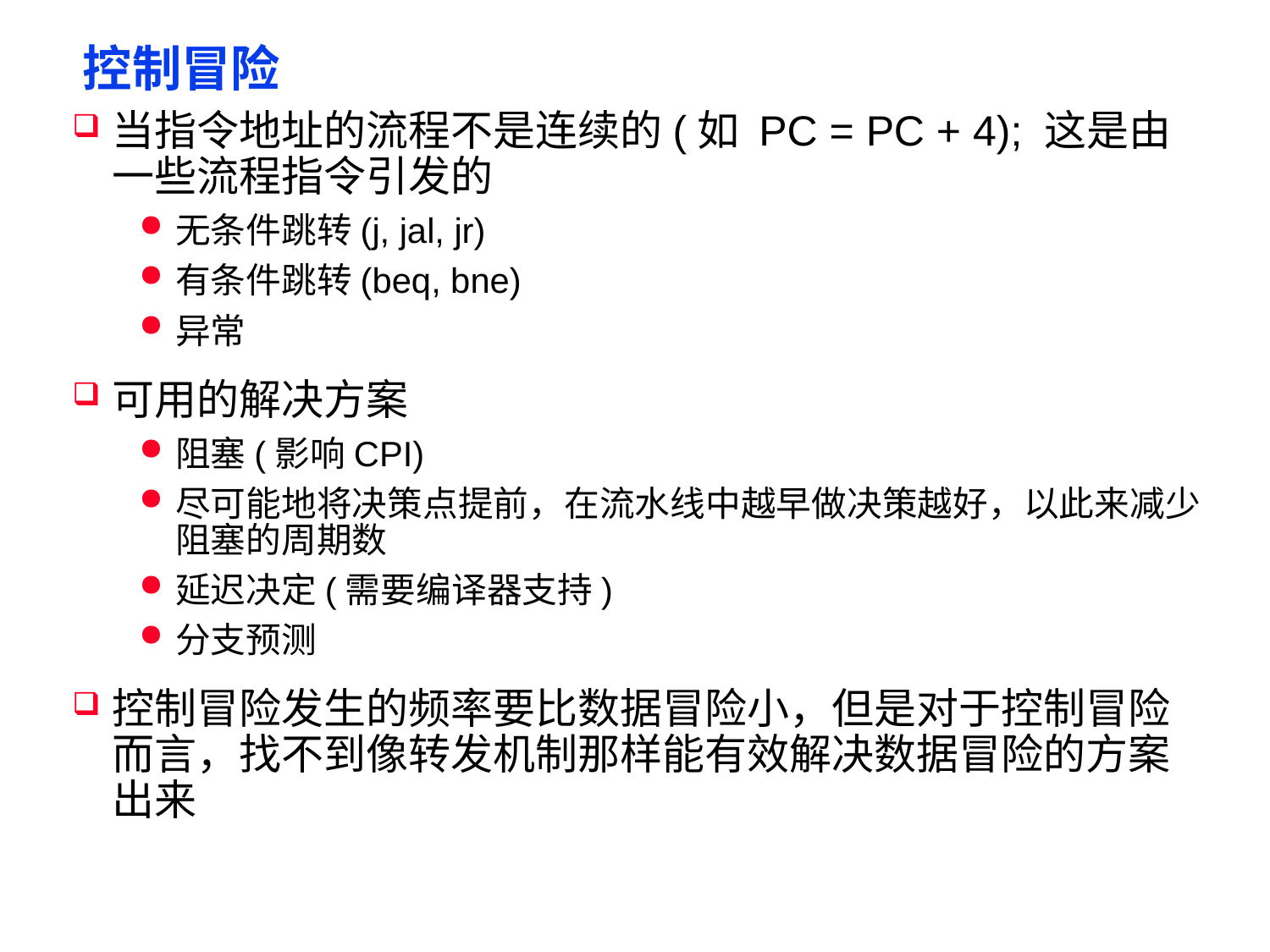

# 控制冒险
当指令地址的流程不是连续的(如 PC = PC + 4); 这是由一些流程指令引发的
无条件跳转(j, jal, jr)
有条件跳转(beq, bne)
异常
可用的解决方案
阻塞(影响CPI)
尽可能地将决策点提前，在流水线中越早做决策越好，以此来减少阻塞的周期数
延迟决定(需要编译器支持)
分支预测
控制冒险发生的频率要比数据冒险小，但是对于控制冒险而言，找不到像转发机制那样能有效解决数据冒险的方案出来